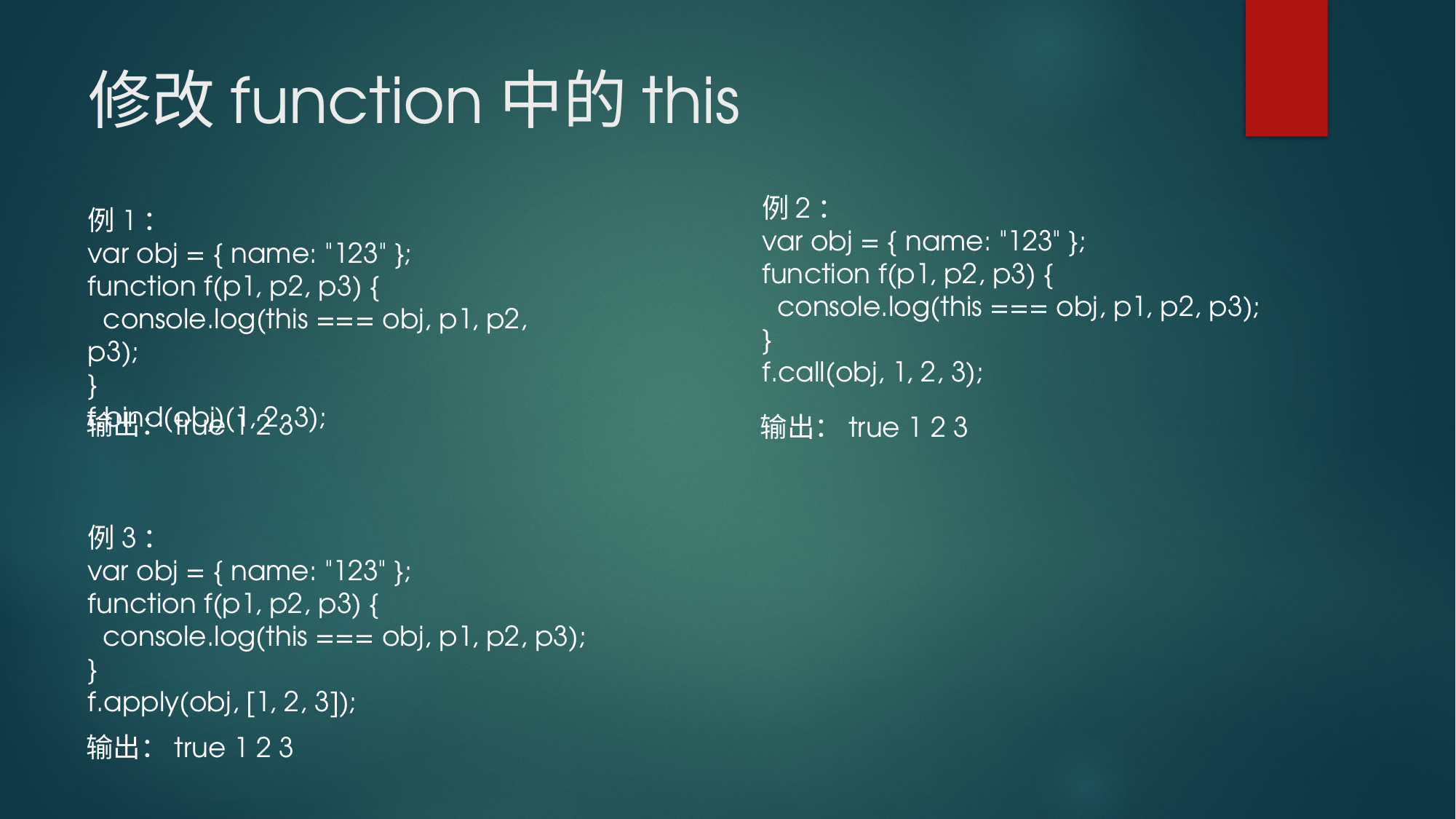

# 修改function中的this
例2：
var obj = { name: "123" };
function f(p1, p2, p3) {
  console.log(this === obj, p1, p2, p3);
}
f.call(obj, 1, 2, 3);

例1：
var obj = { name: "123" };
function f(p1, p2, p3) {
  console.log(this === obj, p1, p2, p3);
}
f.bind(obj)(1, 2, 3);

输出：true 1 2 3
输出：true 1 2 3
例3：
var obj = { name: "123" };
function f(p1, p2, p3) {
  console.log(this === obj, p1, p2, p3);
}
f.apply(obj, [1, 2, 3]);
输出：true 1 2 3